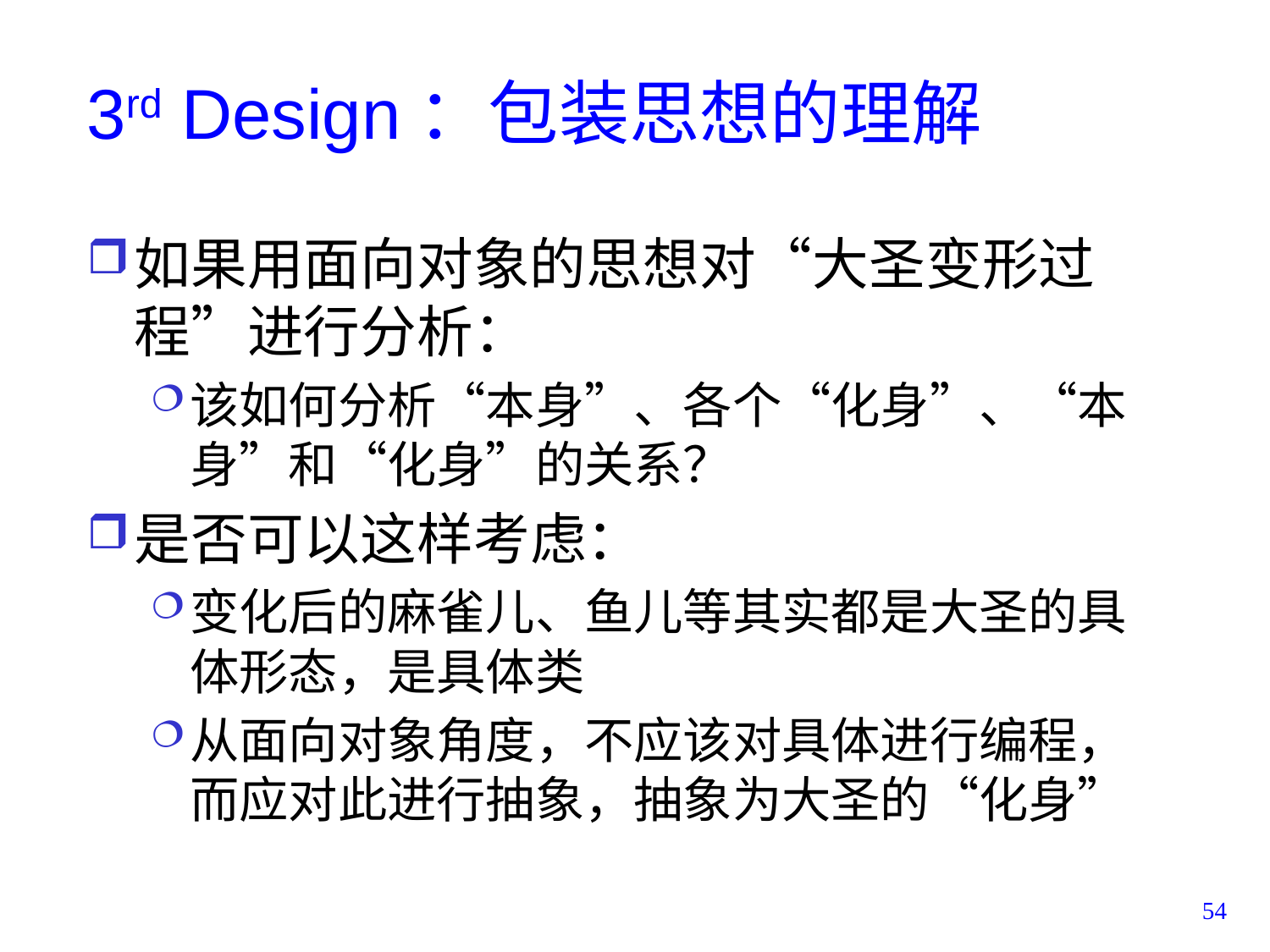

# 3rd Design：包装思想的理解
如果用面向对象的思想对“大圣变形过程”进行分析：
该如何分析“本身”、各个“化身”、“本身”和“化身”的关系？
是否可以这样考虑：
变化后的麻雀儿、鱼儿等其实都是大圣的具体形态，是具体类
从面向对象角度，不应该对具体进行编程，而应对此进行抽象，抽象为大圣的“化身”
54